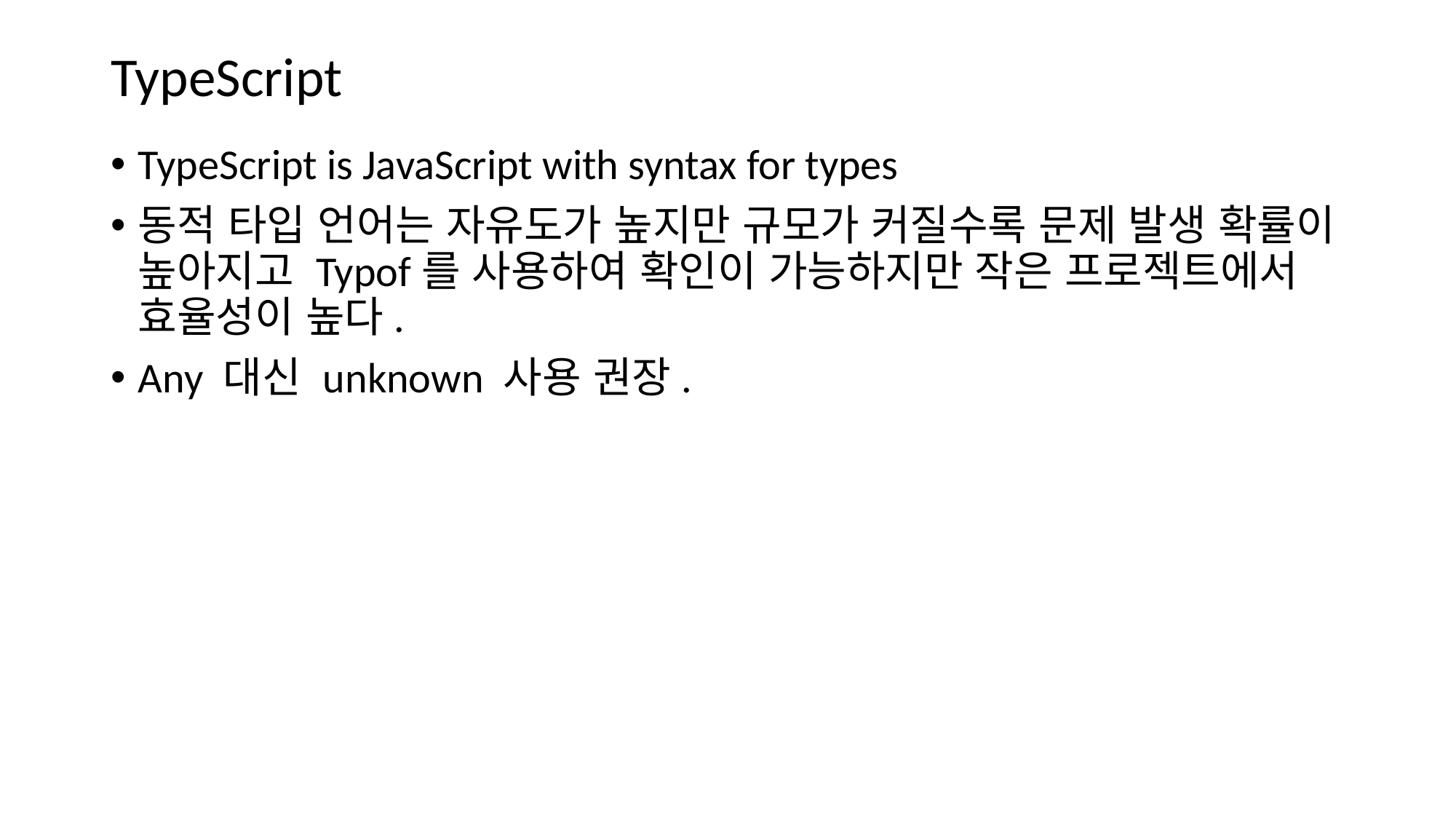

# TypeScript
TypeScript is JavaScript with syntax for types
동적 타입 언어는 자유도가 높지만 규모가 커질수록 문제 발생 확률이 높아지고 Typof를 사용하여 확인이 가능하지만 작은 프로젝트에서 효율성이 높다.
Any 대신 unknown 사용 권장.